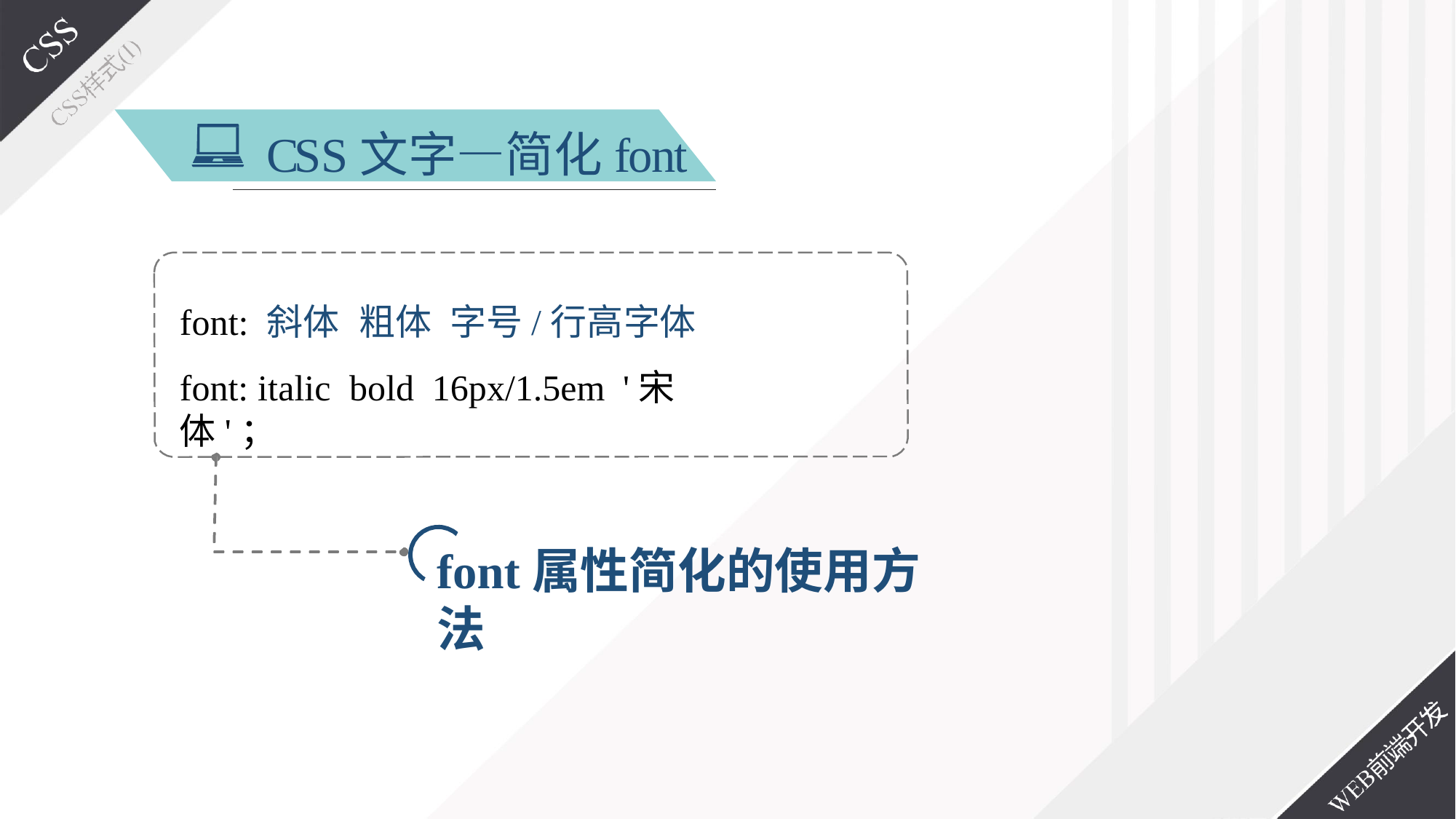

# CSS文字—简化font

font: 斜体	粗体	字号/行高	字体
font: italic	bold	16px/1.5em	'宋体'；

font属性简化的使用方法